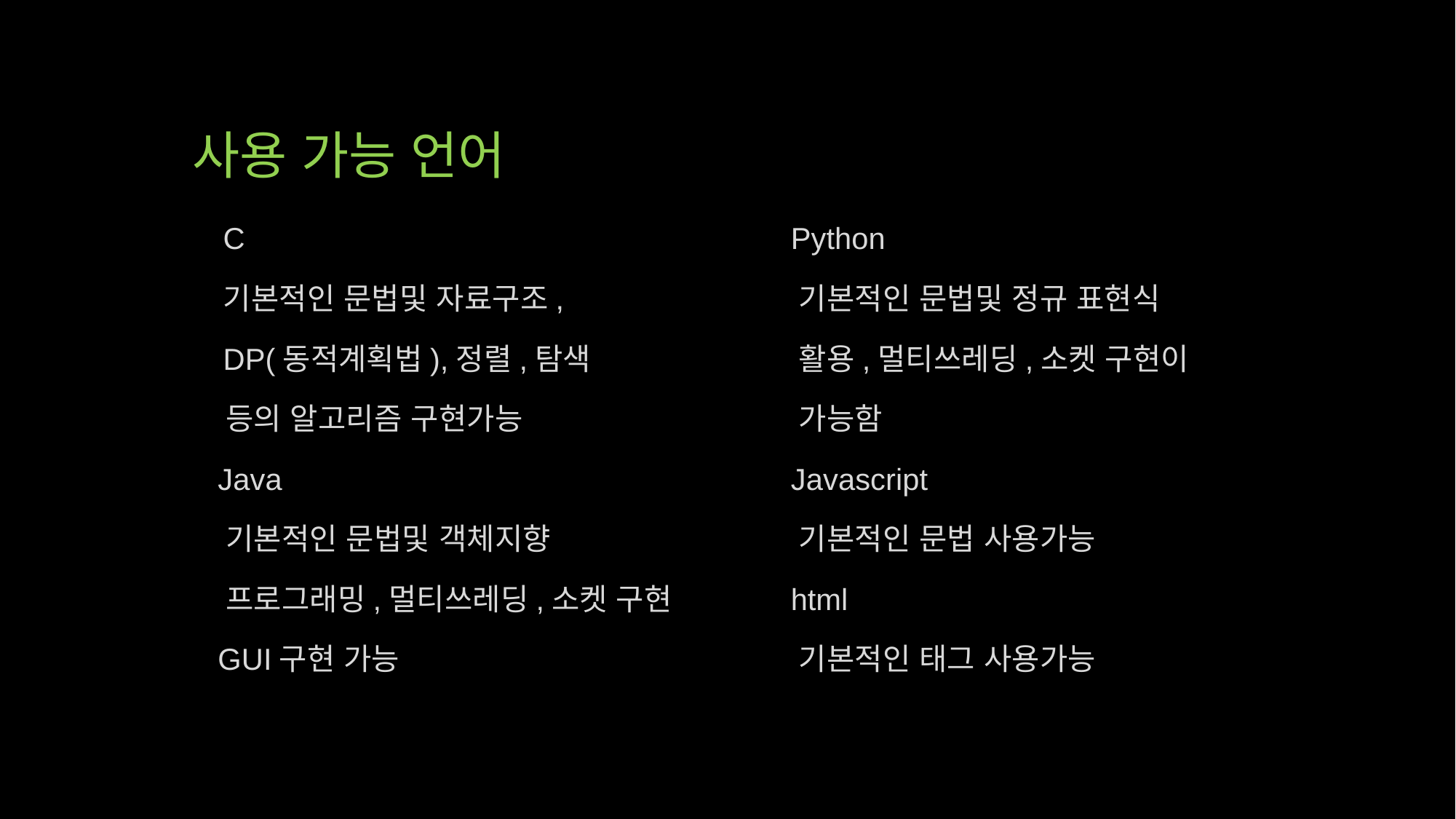

# 사용 가능 언어
C
기본적인 문법및 자료구조,
DP(동적계획법),정렬,탐색
   등의 알고리즘 구현가능
   Java
   기본적인 문법및 객체지향
   프로그래밍,멀티쓰레딩,소켓 구현
   GUI구현 가능

   Python
   기본적인 문법및 정규 표현식
   활용,멀티쓰레딩,소켓 구현이
   가능함
   Javascript
   기본적인 문법 사용가능
   html
   기본적인 태그 사용가능